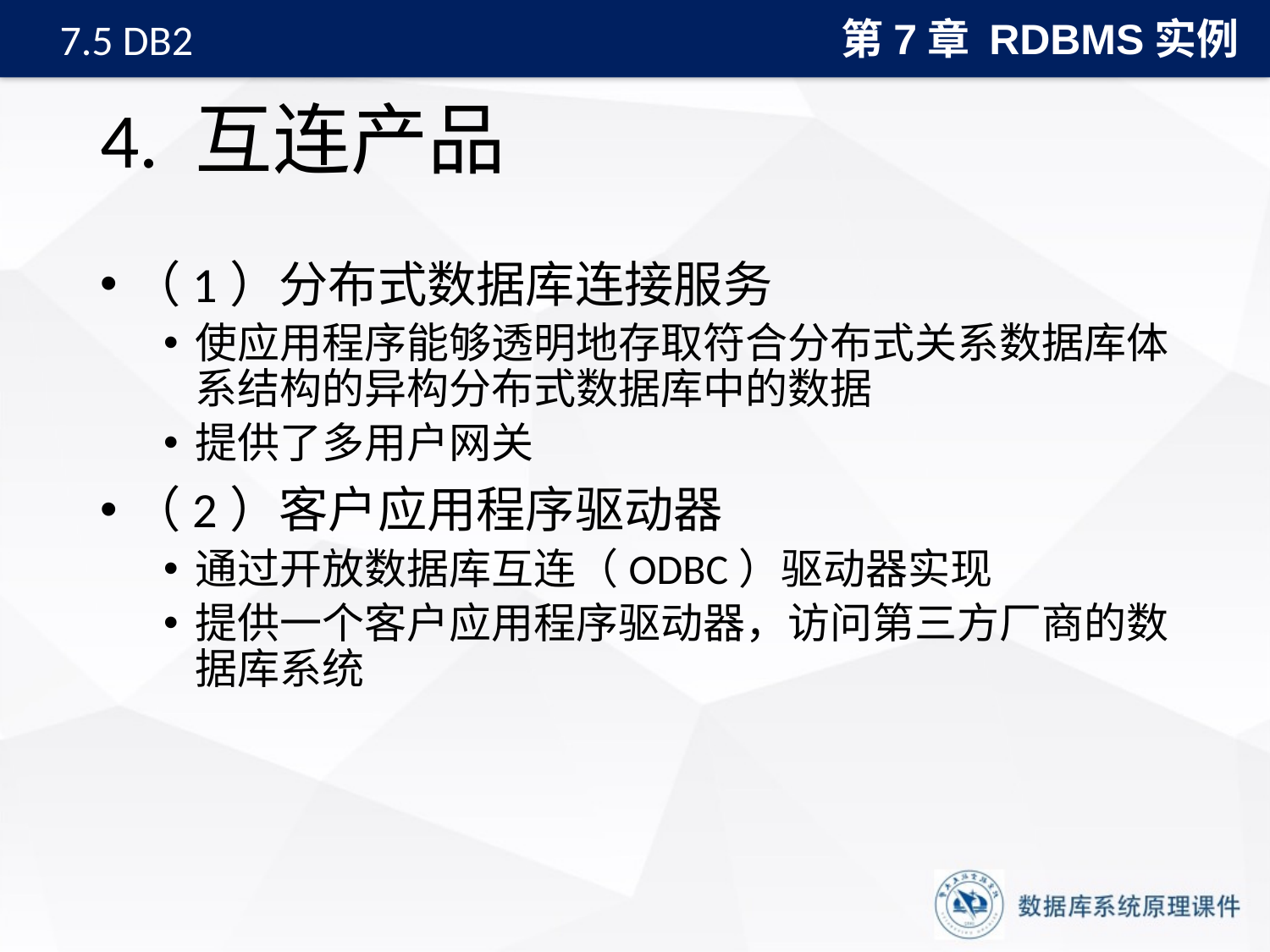

第7章 RDBMS实例
7.5 DB2
# 4. 互连产品
（1）分布式数据库连接服务
使应用程序能够透明地存取符合分布式关系数据库体系结构的异构分布式数据库中的数据
提供了多用户网关
（2）客户应用程序驱动器
通过开放数据库互连（ODBC）驱动器实现
提供一个客户应用程序驱动器，访问第三方厂商的数据库系统